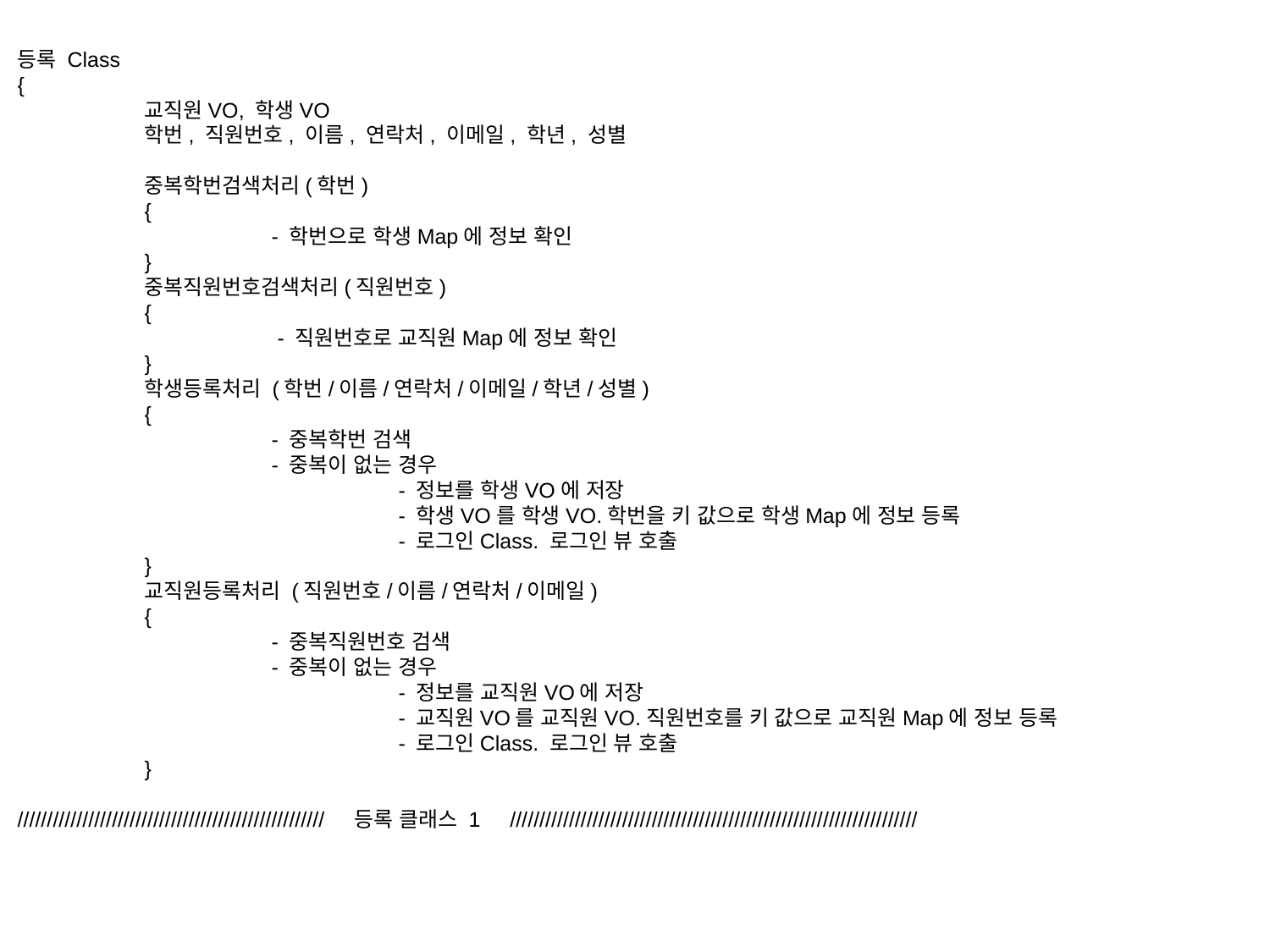

등록 Class
{
	교직원VO, 학생VO
	학번, 직원번호, 이름, 연락처, 이메일, 학년, 성별

	중복학번검색처리(학번)
	{
		- 학번으로 학생Map에 정보 확인
	}
	중복직원번호검색처리(직원번호)
	{
		 - 직원번호로 교직원Map에 정보 확인
	}
	학생등록처리 (학번/이름/연락처/이메일/학년/성별)
	{
		- 중복학번 검색
		- 중복이 없는 경우
			- 정보를 학생VO에 저장
			- 학생VO를 학생VO.학번을 키 값으로 학생Map에 정보 등록
			- 로그인Class. 로그인 뷰 호출
	}
	교직원등록처리 (직원번호/이름/연락처/이메일)
	{
		- 중복직원번호 검색
		- 중복이 없는 경우
			- 정보를 교직원VO에 저장
			- 교직원VO를 교직원VO.직원번호를 키 값으로 교직원Map에 정보 등록
			- 로그인Class. 로그인 뷰 호출
	}

////////////////////////////////////////////////////    등록 클래스 1     /////////////////////////////////////////////////////////////////////